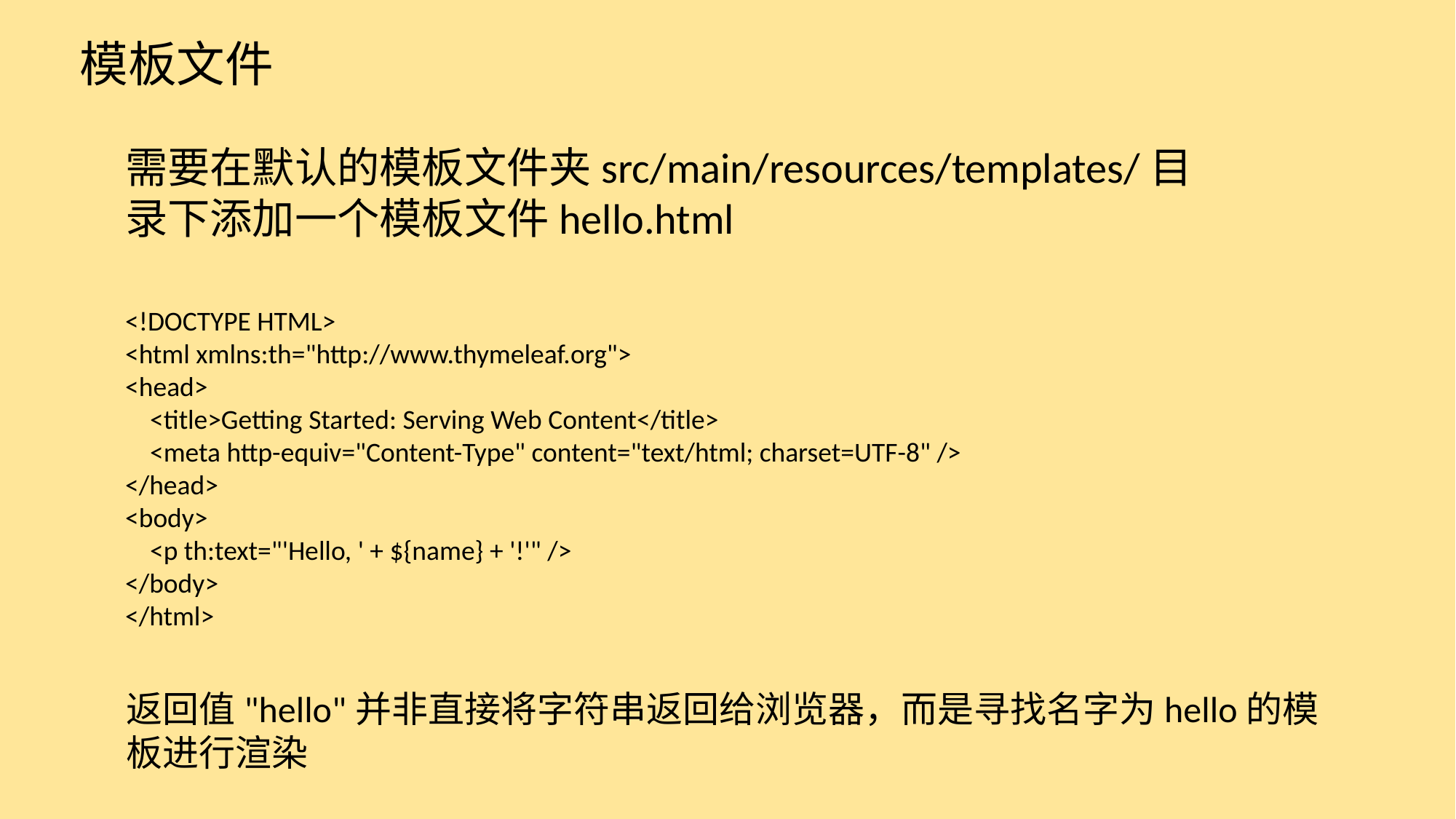

模板文件
需要在默认的模板文件夹src/main/resources/templates/目录下添加一个模板文件hello.html
<!DOCTYPE HTML>
<html xmlns:th="http://www.thymeleaf.org">
<head>
    <title>Getting Started: Serving Web Content</title>
    <meta http-equiv="Content-Type" content="text/html; charset=UTF-8" />
</head>
<body>
    <p th:text="'Hello, ' + ${name} + '!'" />
</body>
</html>
返回值"hello"并非直接将字符串返回给浏览器，而是寻找名字为hello的模板进行渲染